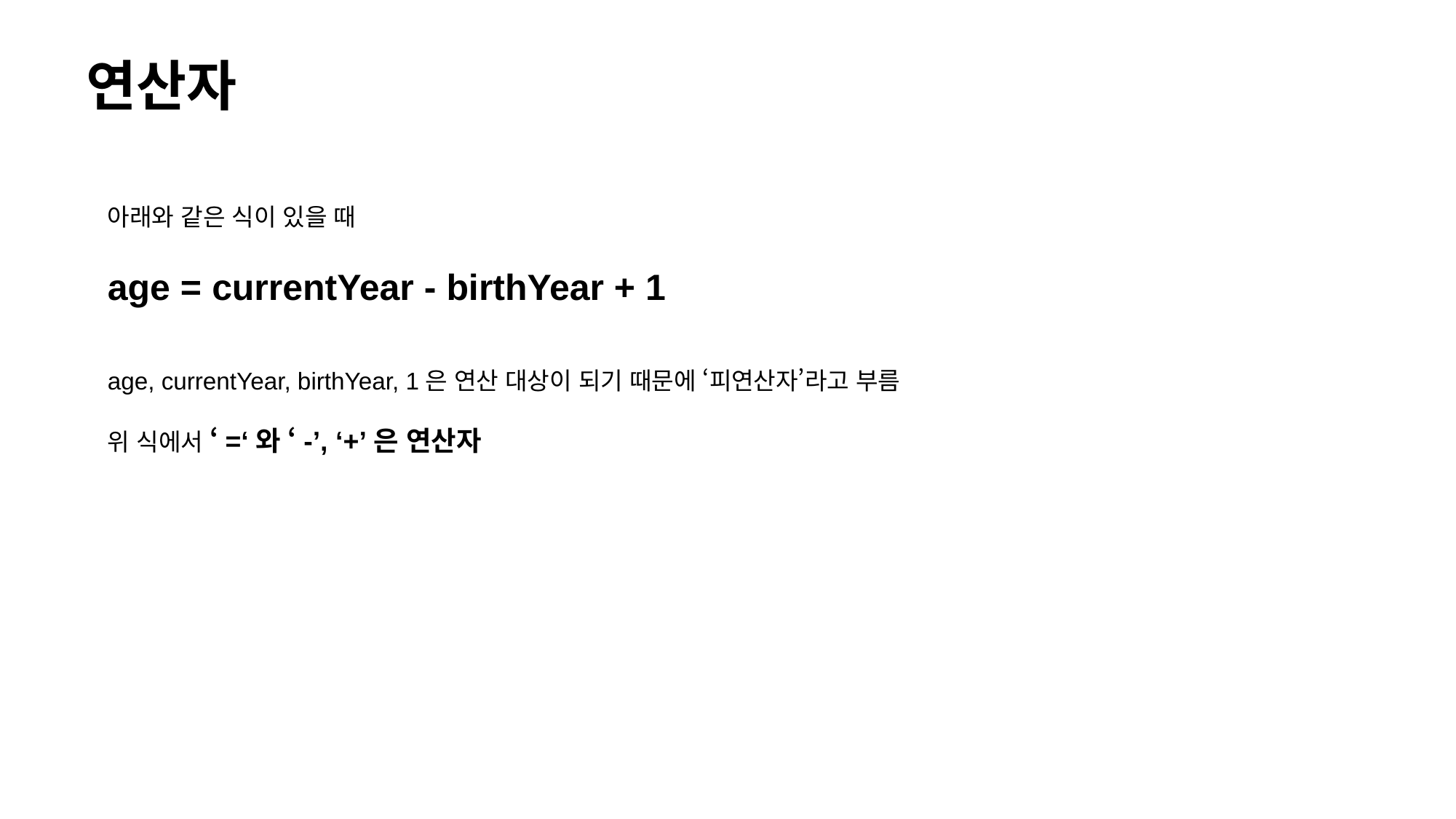

# 연산자
아래와 같은 식이 있을 때

age = currentYear - birthYear + 1

age, currentYear, birthYear, 1은 연산 대상이 되기 때문에 ‘피연산자’라고 부름

위 식에서 ‘=‘와 ‘-’, ‘+’은 연산자